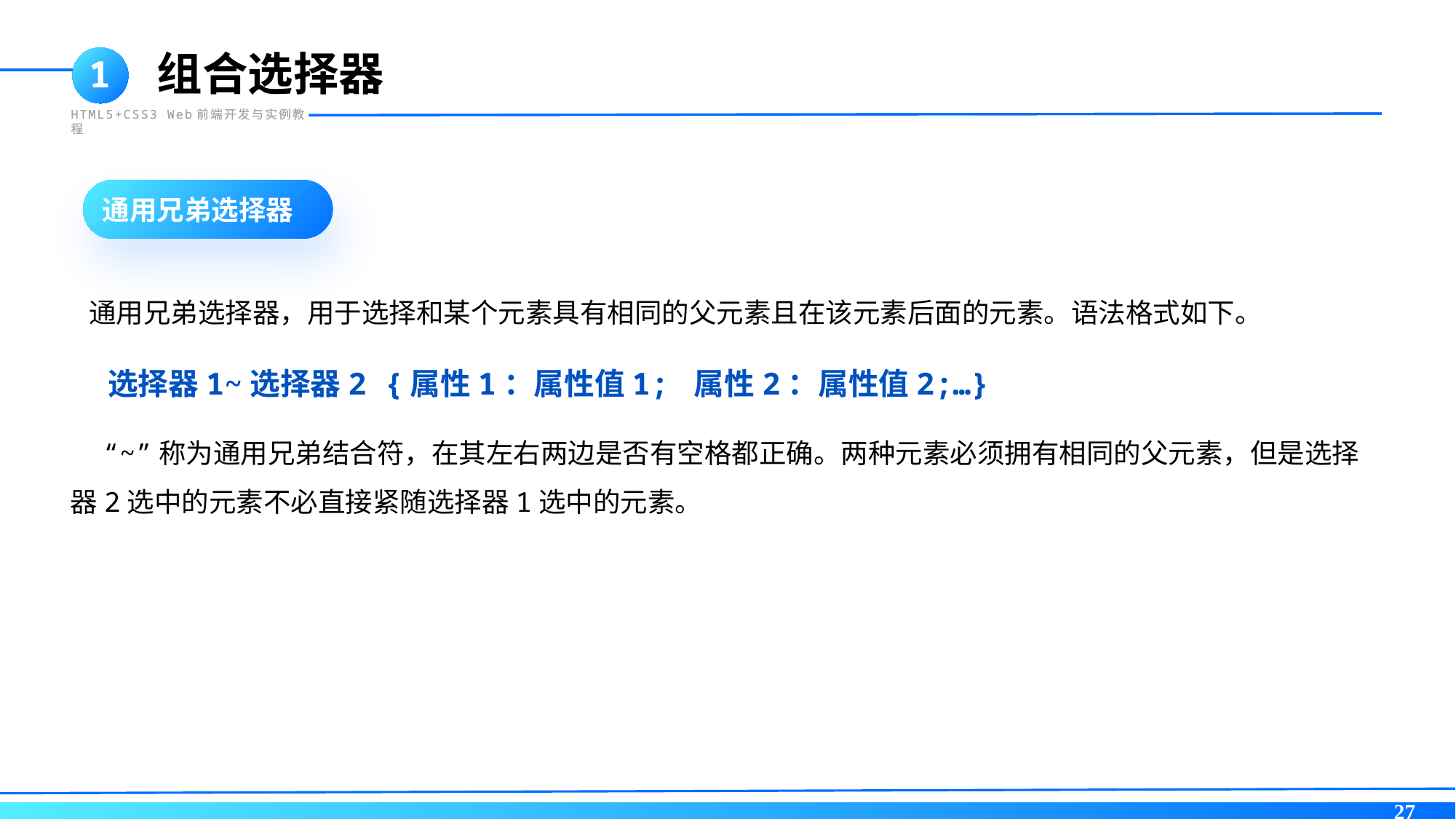

组合选择器
1
HTML5+CSS3 Web前端开发与实例教程
通用兄弟选择器
  通用兄弟选择器，用于选择和某个元素具有相同的父元素且在该元素后面的元素。语法格式如下。
     选择器1~选择器2 {属性1：属性值1; 属性2：属性值2;…}
  “~”称为通用兄弟结合符，在其左右两边是否有空格都正确。两种元素必须拥有相同的父元素，但是选择器2选中的元素不必直接紧随选择器1选中的元素。

27